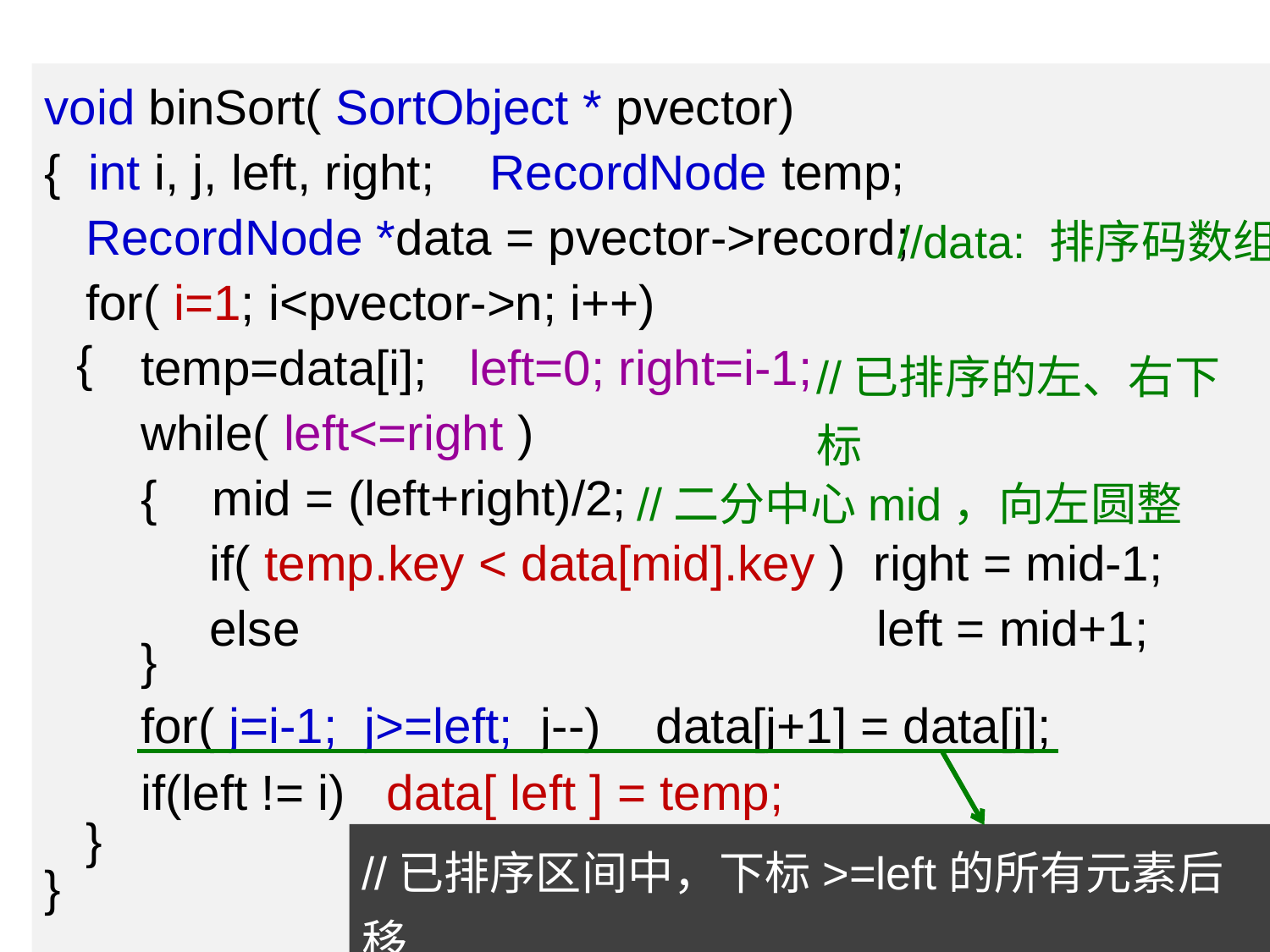

void binSort( SortObject * pvector)
{  int i, j, left, right;    RecordNode temp;
   RecordNode *data = pvector->record;
   for( i=1; i<pvector->n; i++)
       temp=data[i];   left=0; right=i-1;
       while( left<=right )
       {    mid = (left+right)/2;
            if( temp.key < data[mid].key )  right = mid-1;
            else                                          left = mid+1;
       }
       for( j=i-1;  j>=left;  j--)    data[j+1] = data[j];
       if(left != i)   data[ left ] = temp;
   }
}
//data: 排序码数组
{
//已排序的左、右下标
//二分中心mid，向左圆整
//已排序区间中，下标>=left的所有元素后移